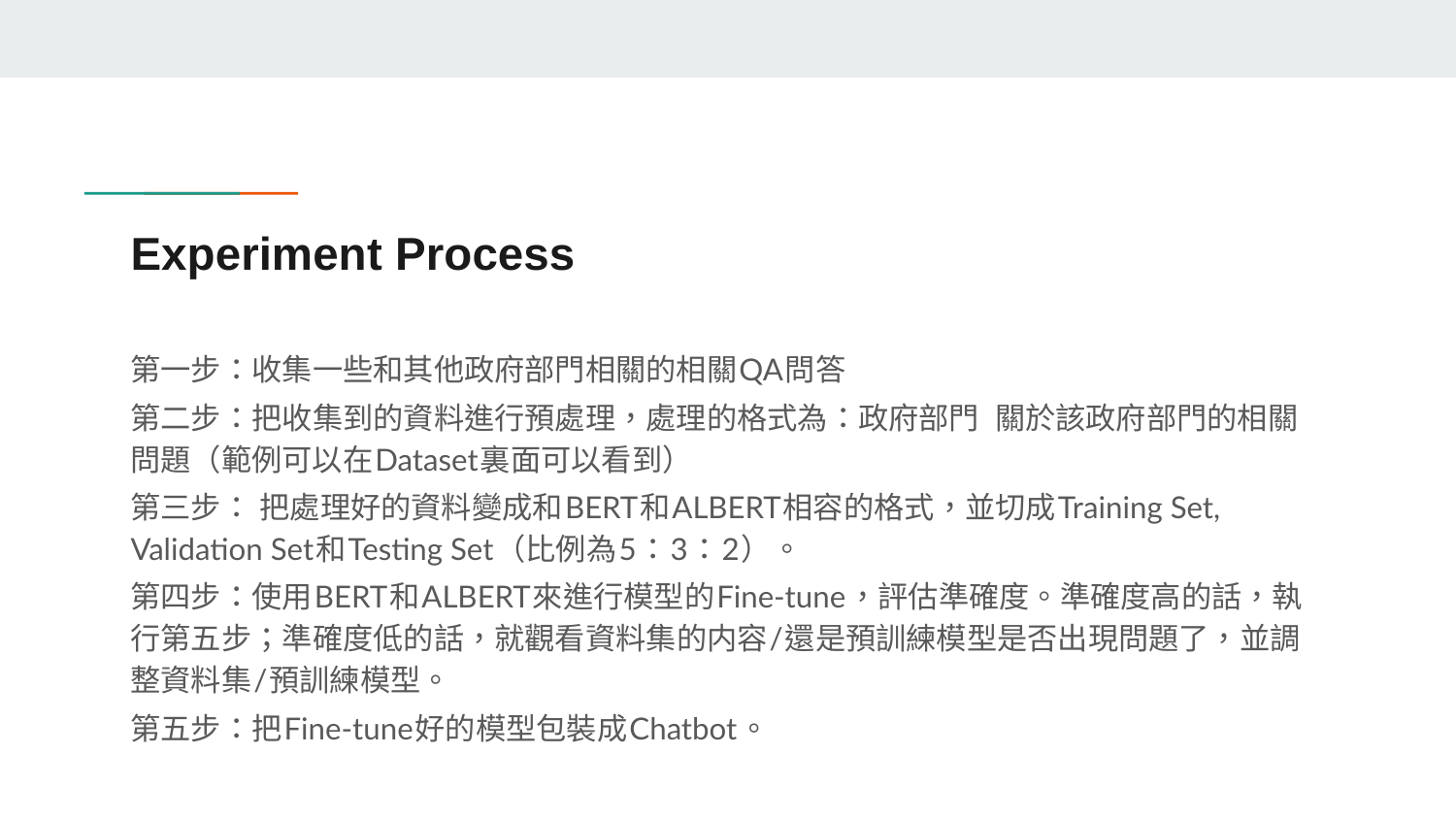

# Experiment Process
第一步：收集一些和其他政府部門相關的相關QA問答
第二步：把收集到的資料進行預處理，處理的格式為：政府部門  關於該政府部門的相關問題（範例可以在Dataset裏面可以看到）
第三步： 把處理好的資料變成和BERT和ALBERT相容的格式，並切成Training Set, Validation Set和Testing Set（比例為5：3：2）。
第四步：使用BERT和ALBERT來進行模型的Fine-tune，評估準確度。準確度高的話，執行第五步；準確度低的話，就觀看資料集的内容/還是預訓練模型是否出現問題了，並調整資料集/預訓練模型。
第五步：把Fine-tune好的模型包裝成Chatbot。